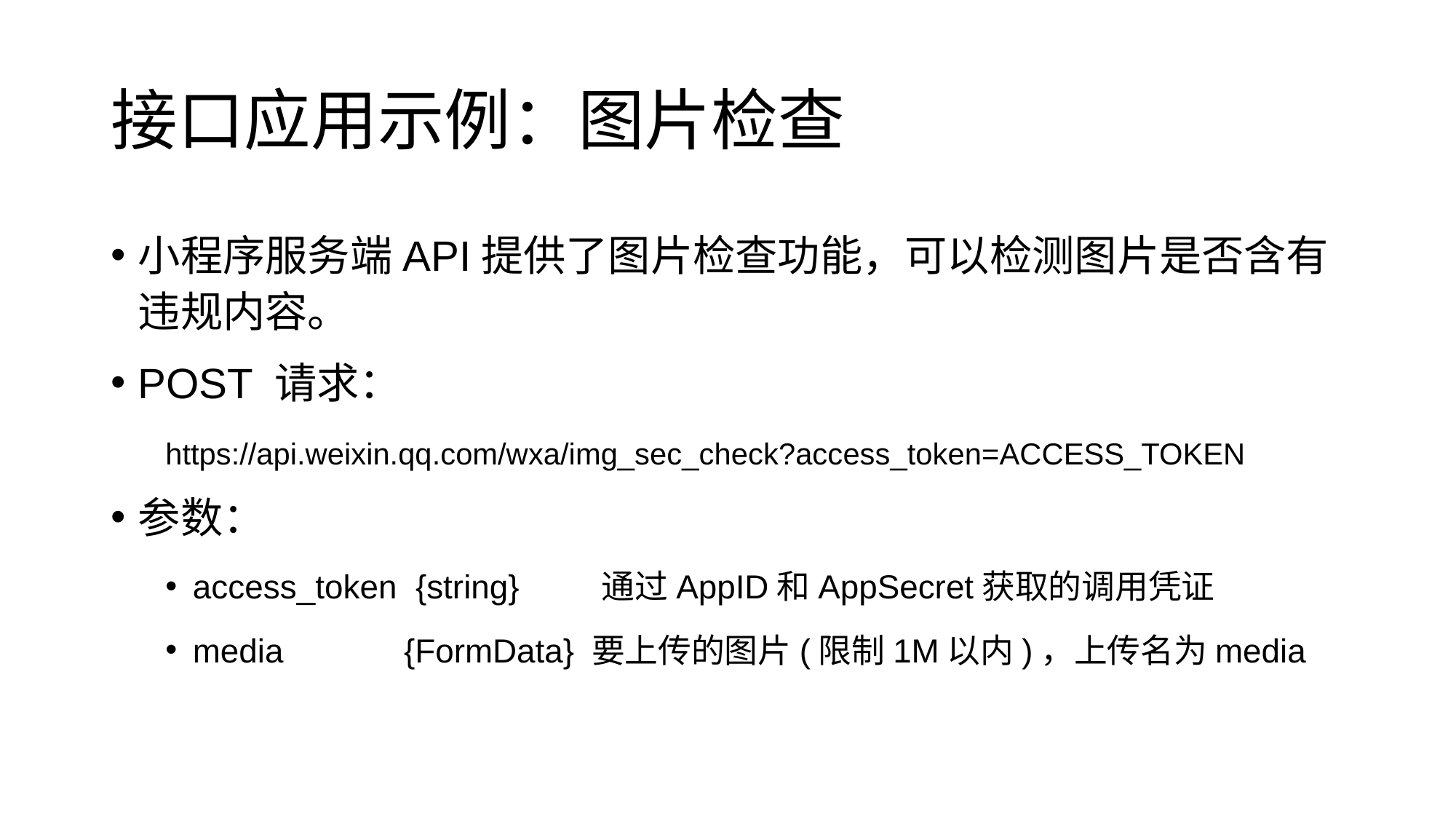

# 接口应用示例：图片检查
小程序服务端API提供了图片检查功能，可以检测图片是否含有违规内容。
POST 请求：
https://api.weixin.qq.com/wxa/img_sec_check?access_token=ACCESS_TOKEN
参数：
access_token  {string}        通过AppID和AppSecret获取的调用凭证
media             {FormData} 要上传的图片(限制1M以内)，上传名为media